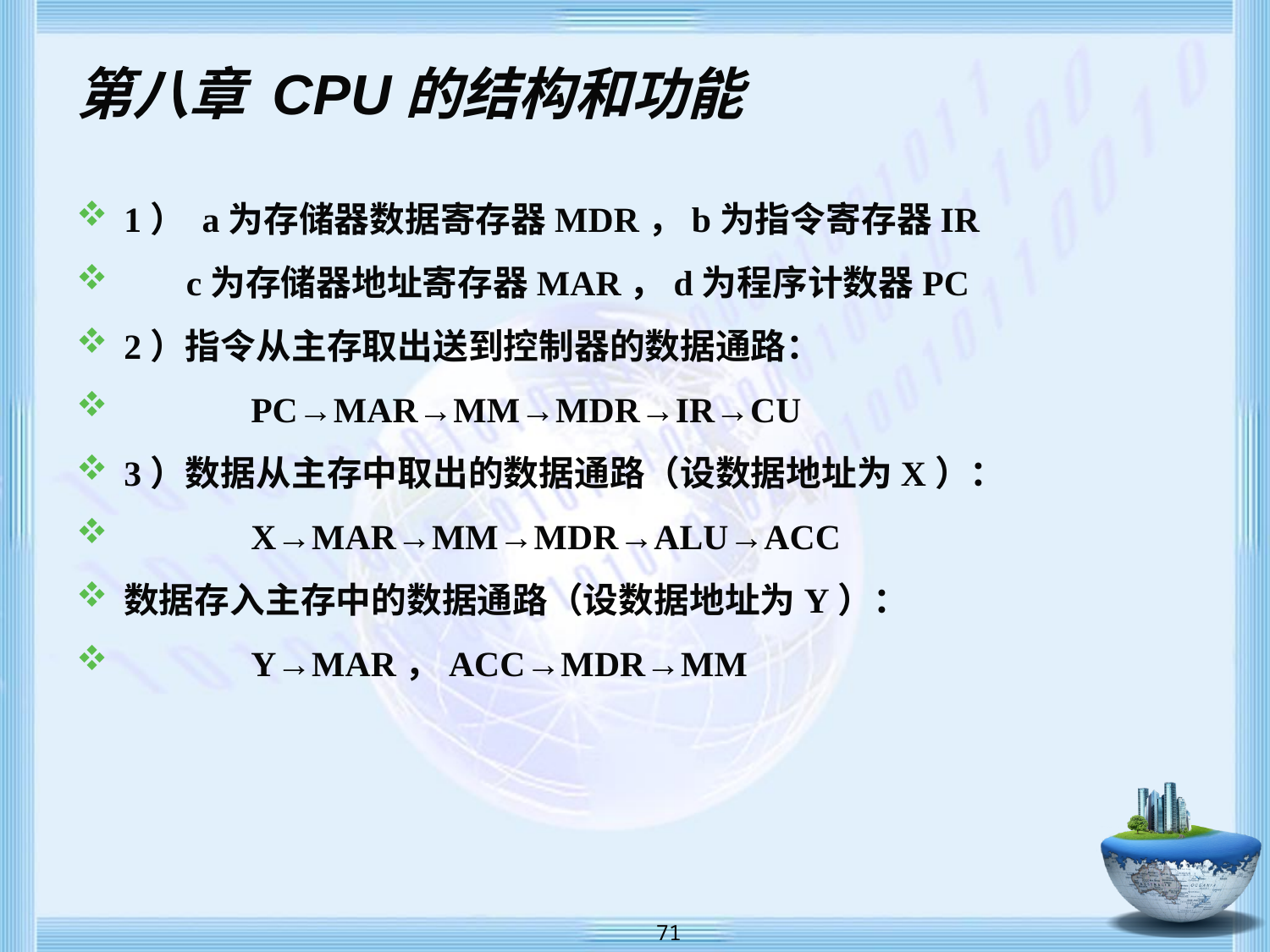

# 第八章 CPU的结构和功能
1） a为存储器数据寄存器MDR，b为指令寄存器IR
       c为存储器地址寄存器MAR，d为程序计数器PC
2）指令从主存取出送到控制器的数据通路：
	PC→MAR→MM→MDR→IR→CU
3）数据从主存中取出的数据通路（设数据地址为X）：
 	X→MAR→MM→MDR→ALU→ACC
数据存入主存中的数据通路（设数据地址为Y）：
 	Y→MAR，ACC→MDR→MM
    71